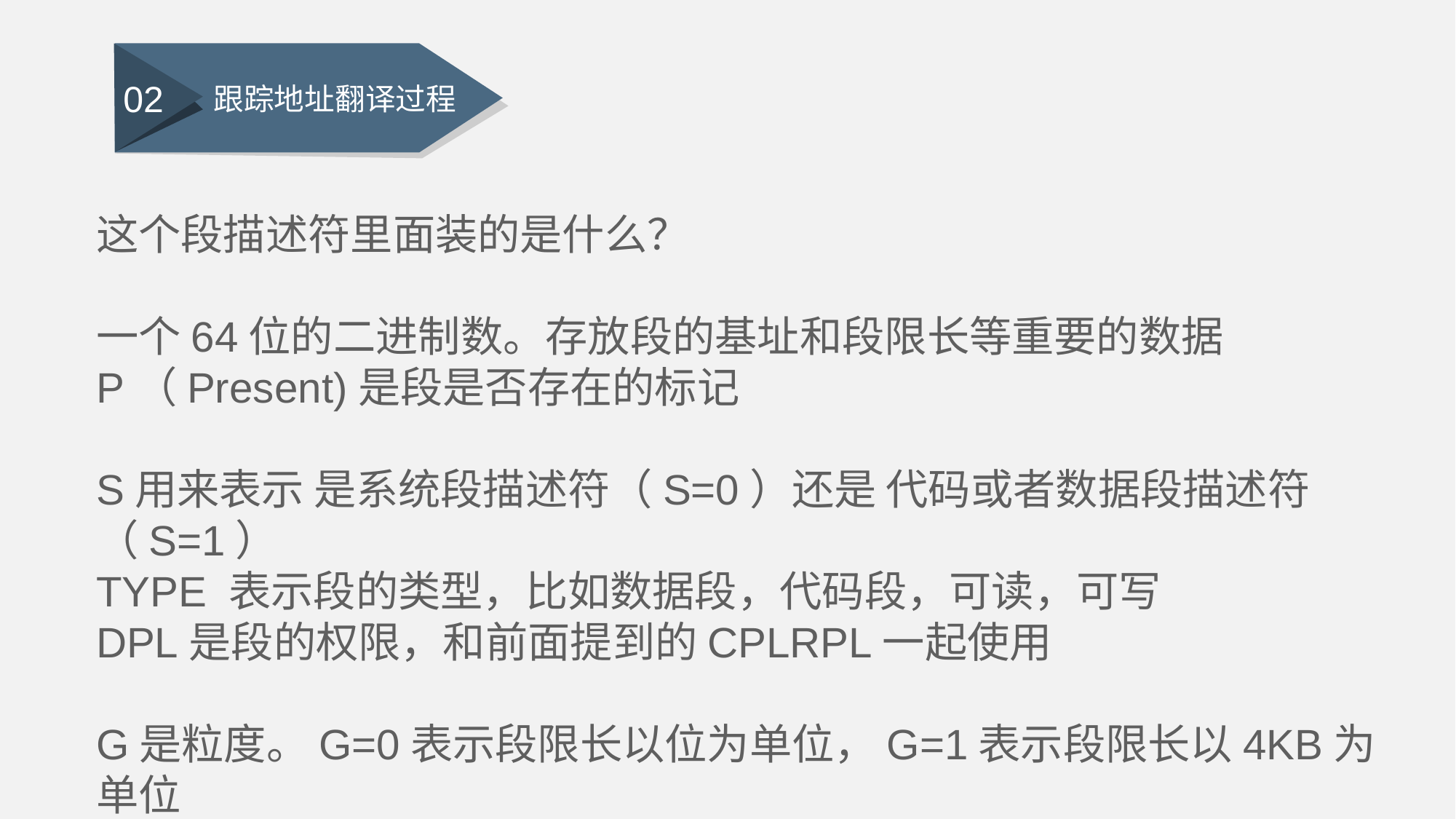

02
跟踪地址翻译过程

这个段描述符里面装的是什么？

一个64位的二进制数。存放段的基址和段限长等重要的数据
P（Present)是段是否存在的标记

S用来表示 是系统段描述符（S=0）还是 代码或者数据段描述符（S=1）
TYPE 表示段的类型，比如数据段，代码段，可读，可写
DPL是段的权限，和前面提到的CPLRPL一起使用

G是粒度。G=0表示段限长以位为单位，G=1表示段限长以4KB为单位